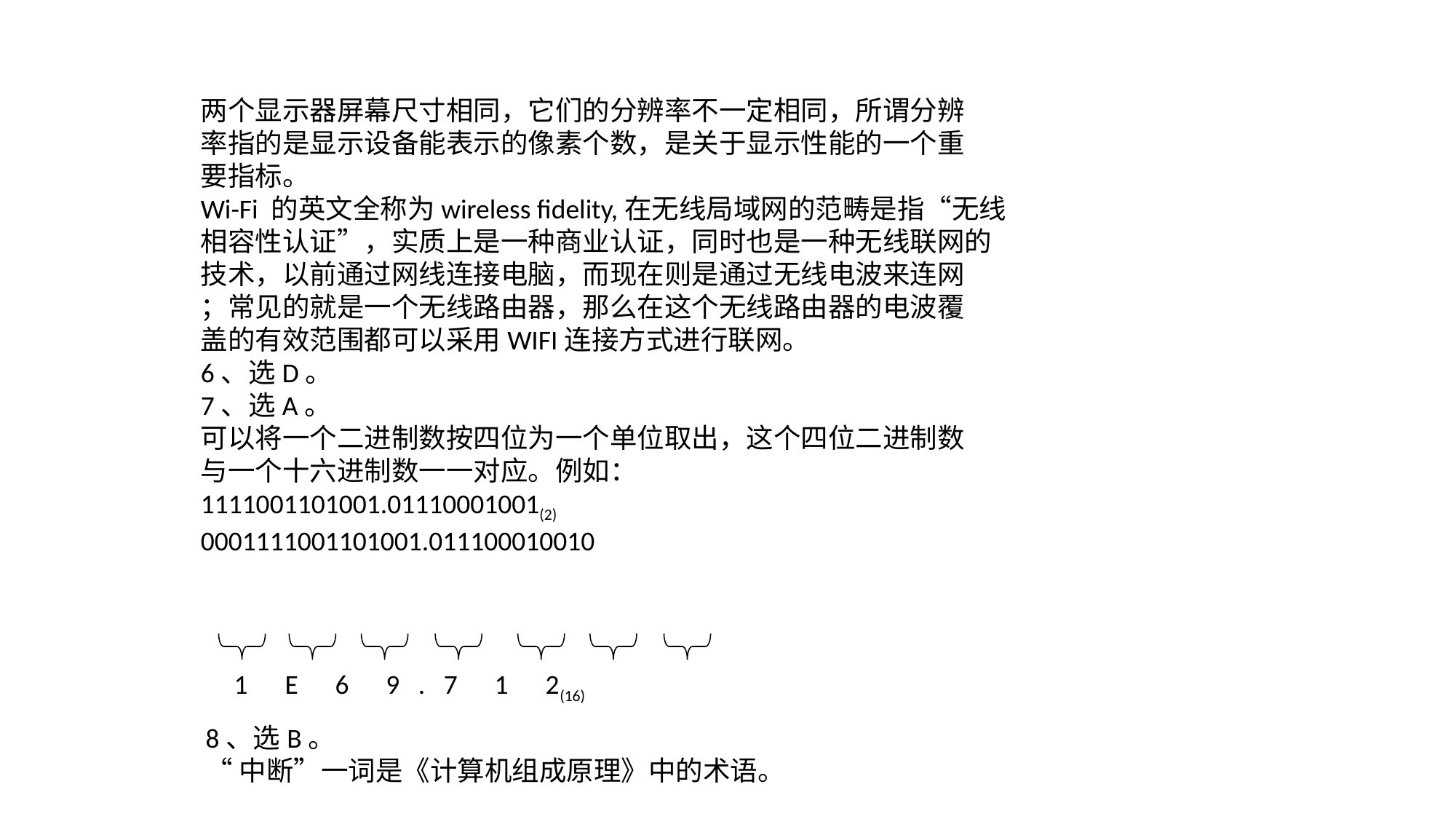

两个显示器屏幕尺寸相同，它们的分辨率不一定相同，所谓分辨
率指的是显示设备能表示的像素个数，是关于显示性能的一个重
要指标。
Wi-Fi 的英文全称为wireless fidelity,在无线局域网的范畴是指“无线
相容性认证”，实质上是一种商业认证，同时也是一种无线联网的
技术，以前通过网线连接电脑，而现在则是通过无线电波来连网
；常见的就是一个无线路由器，那么在这个无线路由器的电波覆
盖的有效范围都可以采用WIFI连接方式进行联网。
6、选D。
7、选A。
可以将一个二进制数按四位为一个单位取出，这个四位二进制数
与一个十六进制数一一对应。例如：
1111001101001.01110001001(2)
0001111001101001.011100010010

1      E      6      9   .   7      1      2(16)
8、选B。
“中断”一词是《计算机组成原理》中的术语。